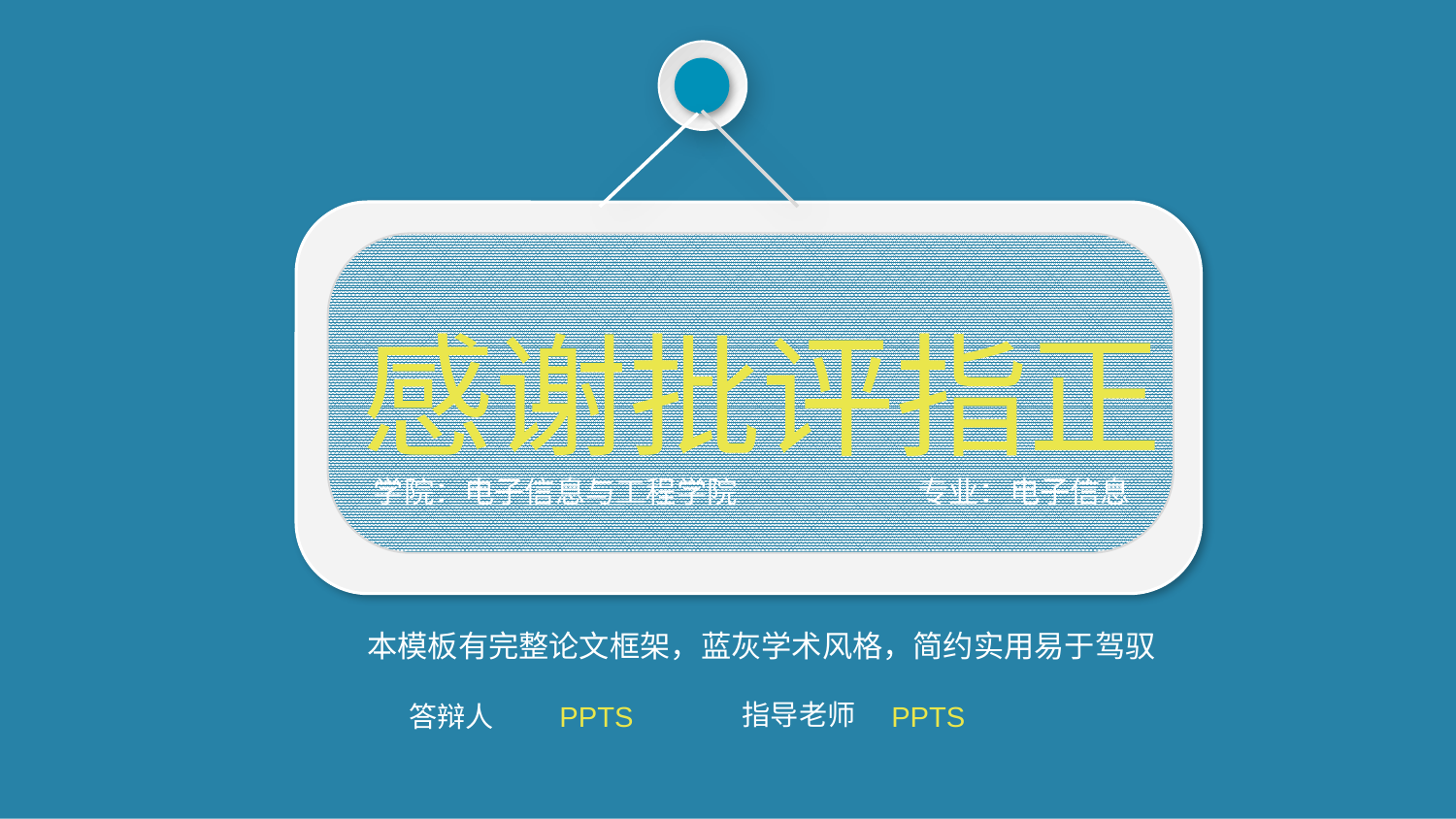

感谢批评指正
学院：电子信息与工程学院
专业：电子信息
本模板有完整论文框架，蓝灰学术风格，简约实用易于驾驭
指导老师
PPTS
答辩人
PPTS